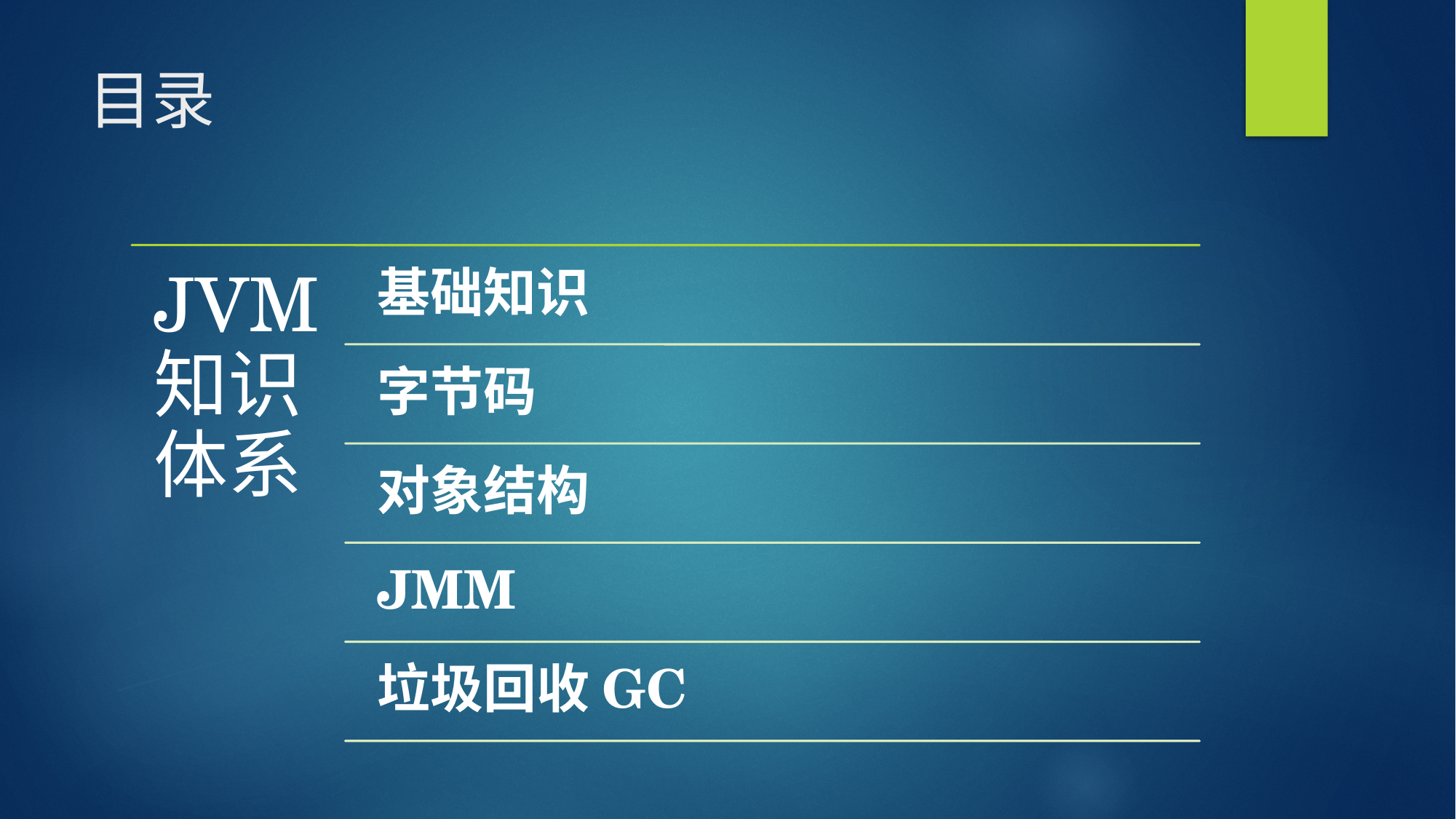

# 目录
JVM知识体系
基础知识
字节码
对象结构
JMM
垃圾回收GC